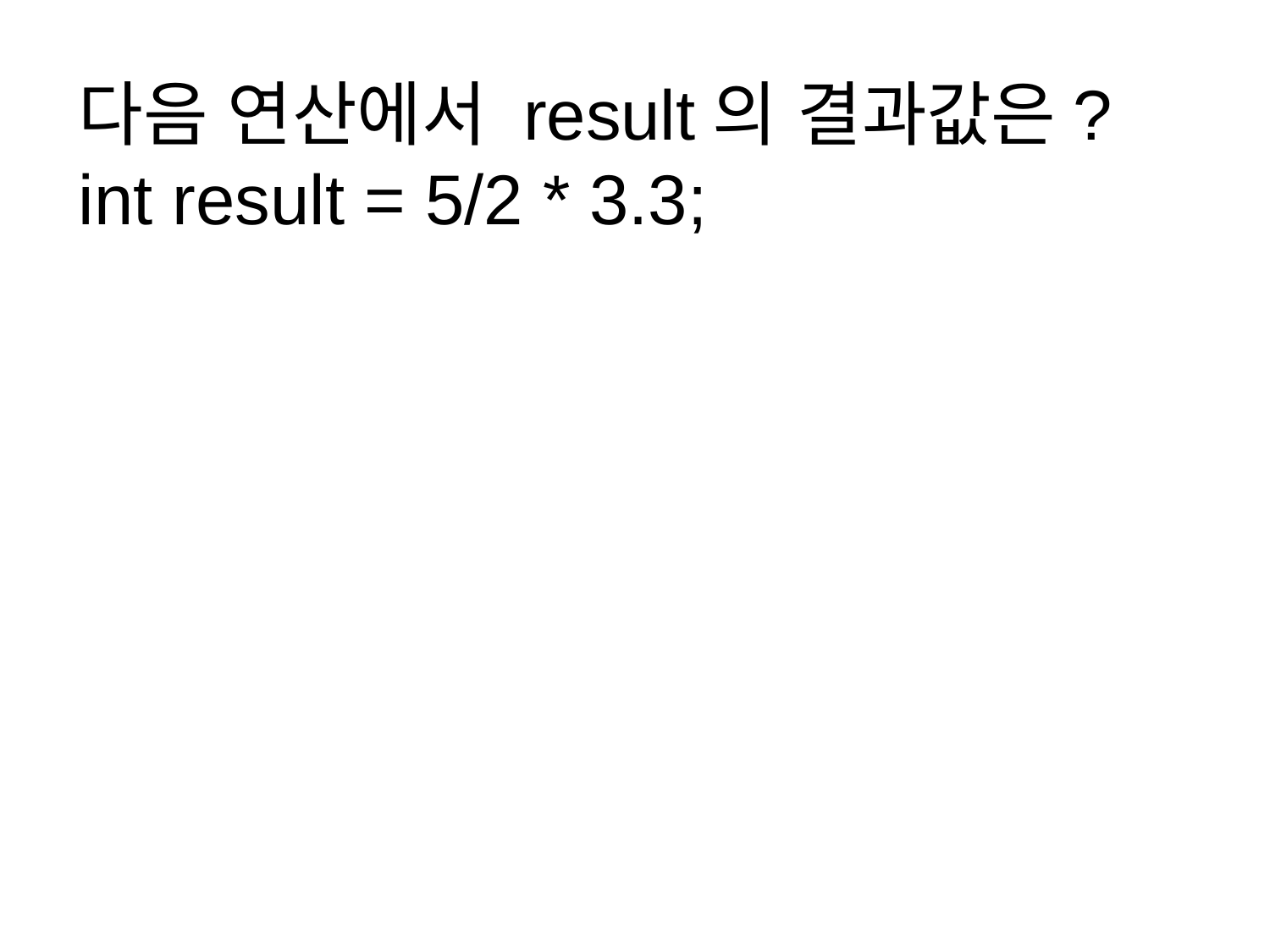

다음 연산에서 result의 결과값은?
int result = 5/2 * 3.3;